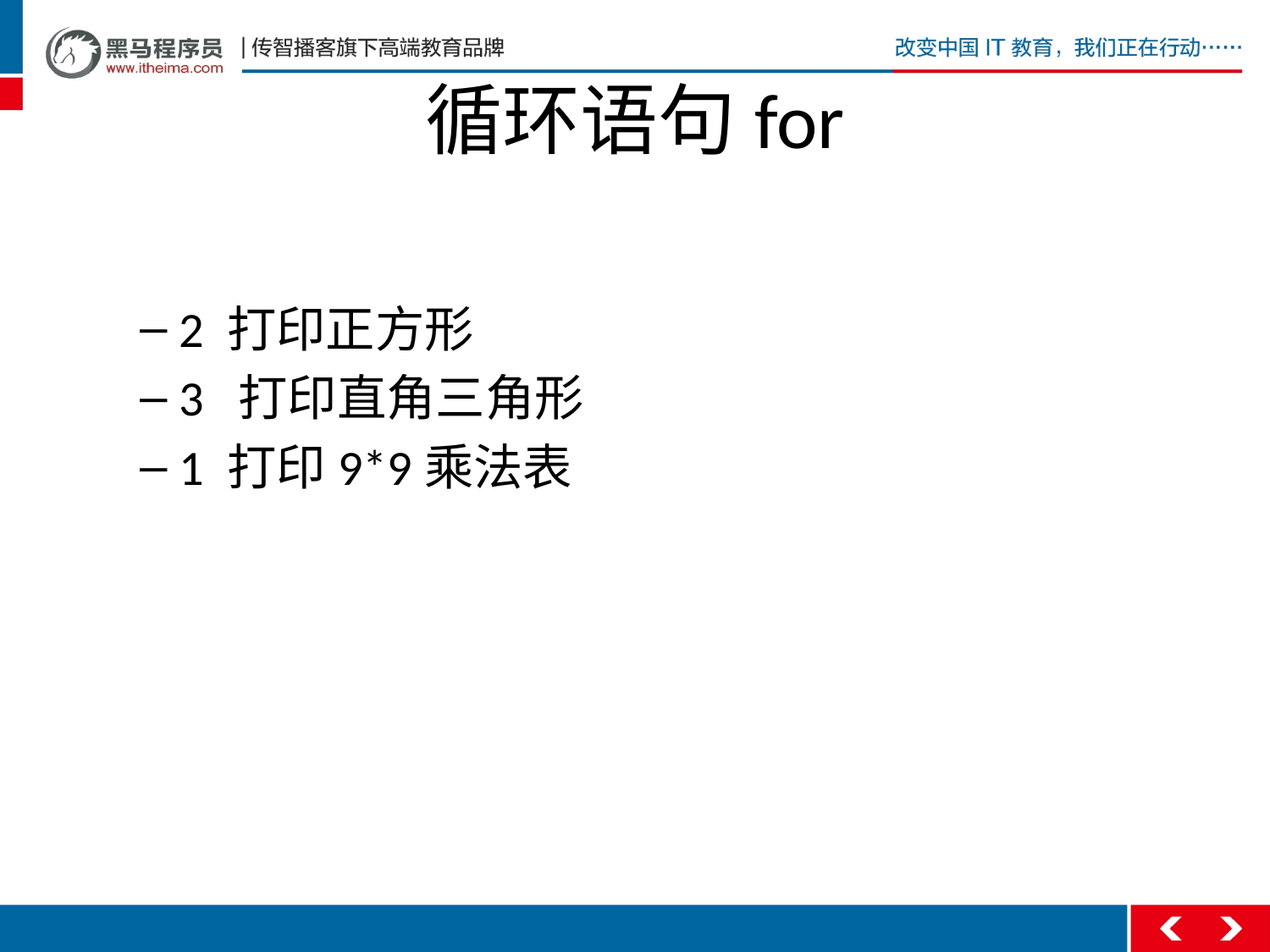

# 循环语句for

2 打印正方形
3  打印直角三角形
1 打印9*9乘法表